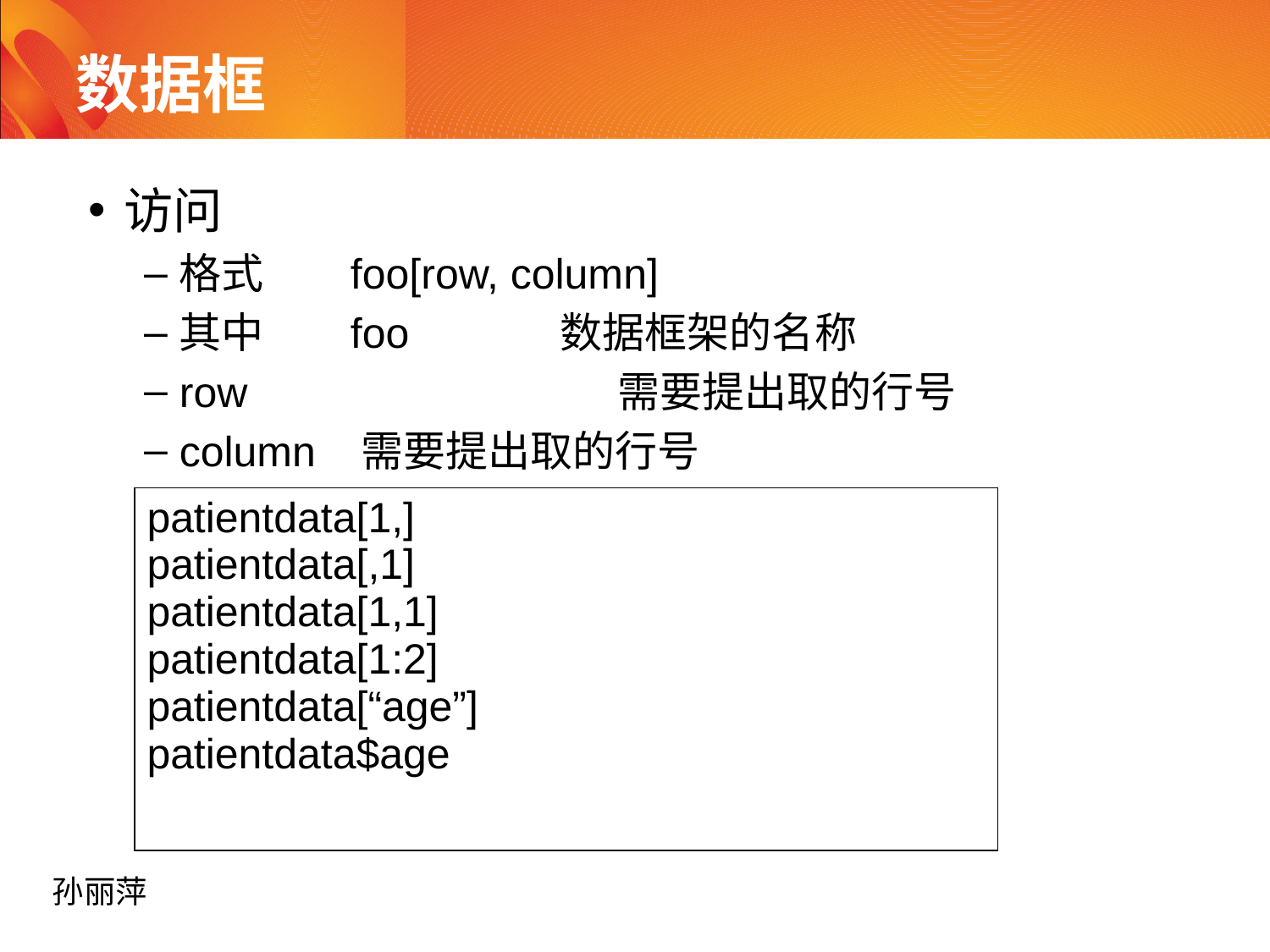

# 数据框
访问
格式        foo[row, column]
其中        foo  		数据框架的名称
row     		    需要提出取的行号
column   需要提出取的行号

| patientdata[1,] patientdata[,1] patientdata[1,1] patientdata[1:2] patientdata[“age”] patientdata$age |
| --- |
34